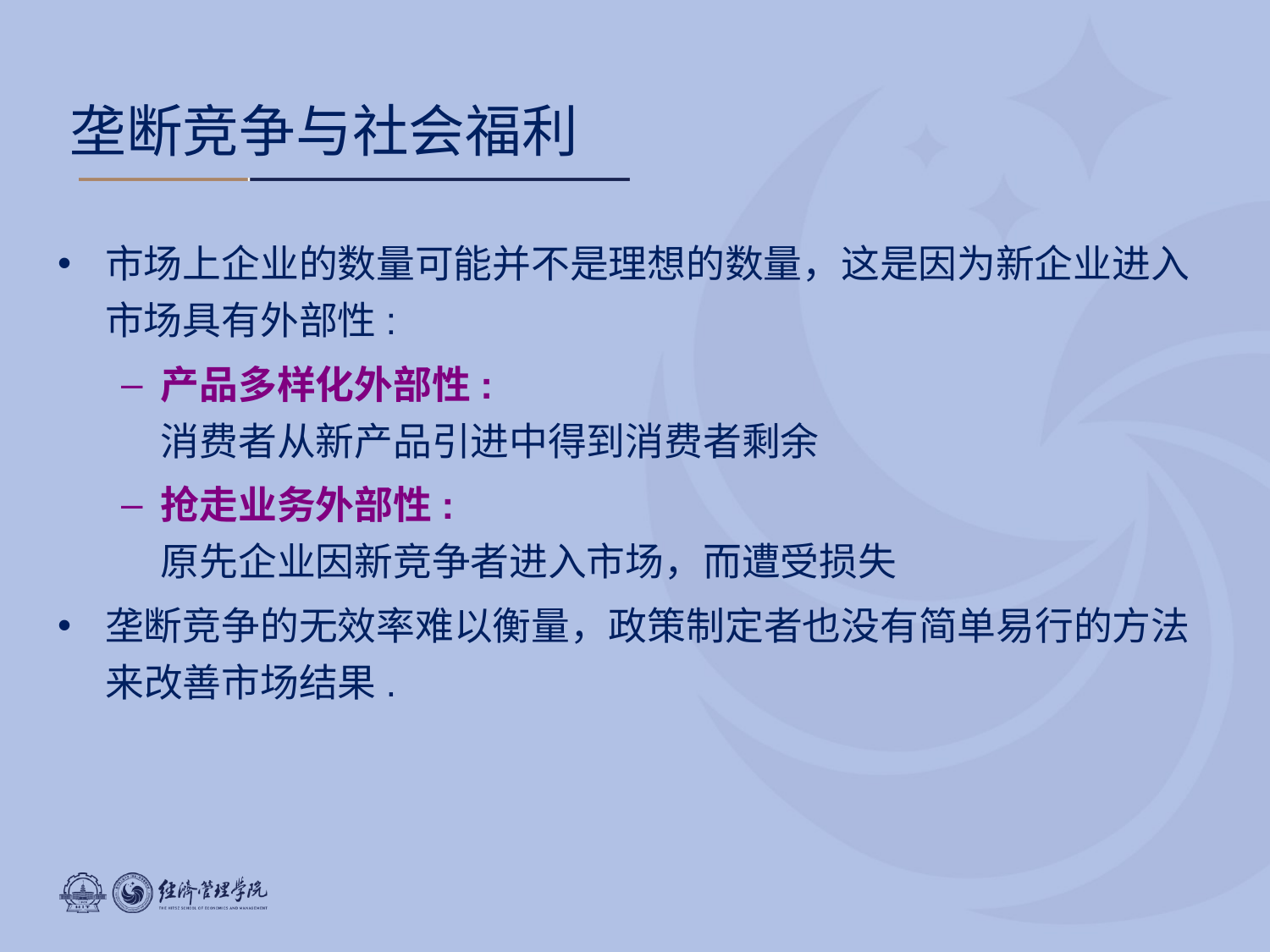

垄断竞争与社会福利
市场上企业的数量可能并不是理想的数量，这是因为新企业进入市场具有外部性:
产品多样化外部性:
消费者从新产品引进中得到消费者剩余
抢走业务外部性:
原先企业因新竞争者进入市场，而遭受损失
垄断竞争的无效率难以衡量，政策制定者也没有简单易行的方法来改善市场结果.